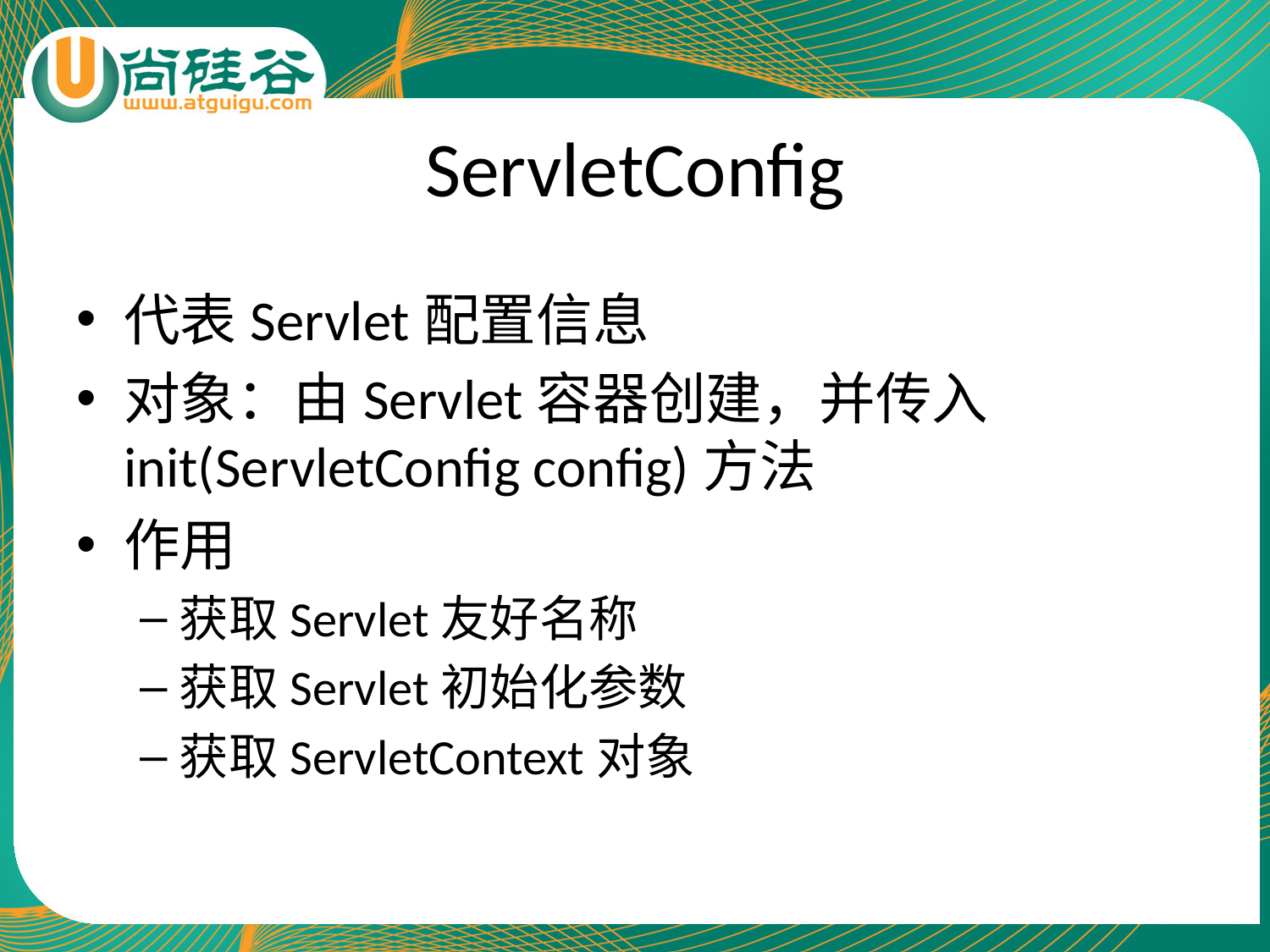

# ServletConfig
代表Servlet配置信息
对象：由Servlet容器创建，并传入init(ServletConfig config)方法
作用
获取Servlet友好名称
获取Servlet初始化参数
获取ServletContext对象